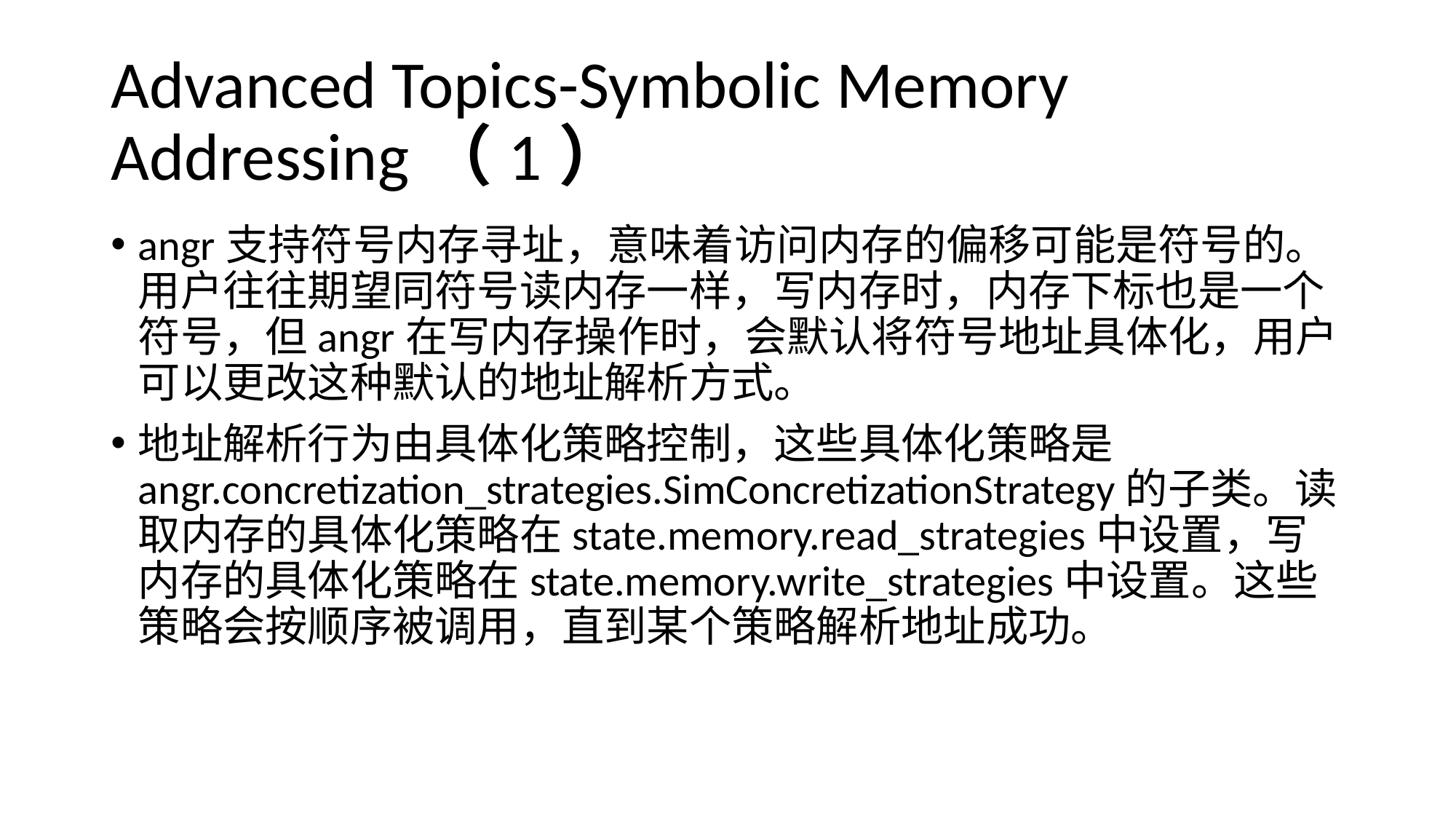

# Advanced Topics-Symbolic Memory Addressing（1）
angr支持符号内存寻址，意味着访问内存的偏移可能是符号的。用户往往期望同符号读内存一样，写内存时，内存下标也是一个符号，但angr在写内存操作时，会默认将符号地址具体化，用户可以更改这种默认的地址解析方式。
地址解析行为由具体化策略控制，这些具体化策略是angr.concretization_strategies.SimConcretizationStrategy的子类。读取内存的具体化策略在state.memory.read_strategies中设置，写内存的具体化策略在state.memory.write_strategies中设置。这些策略会按顺序被调用，直到某个策略解析地址成功。